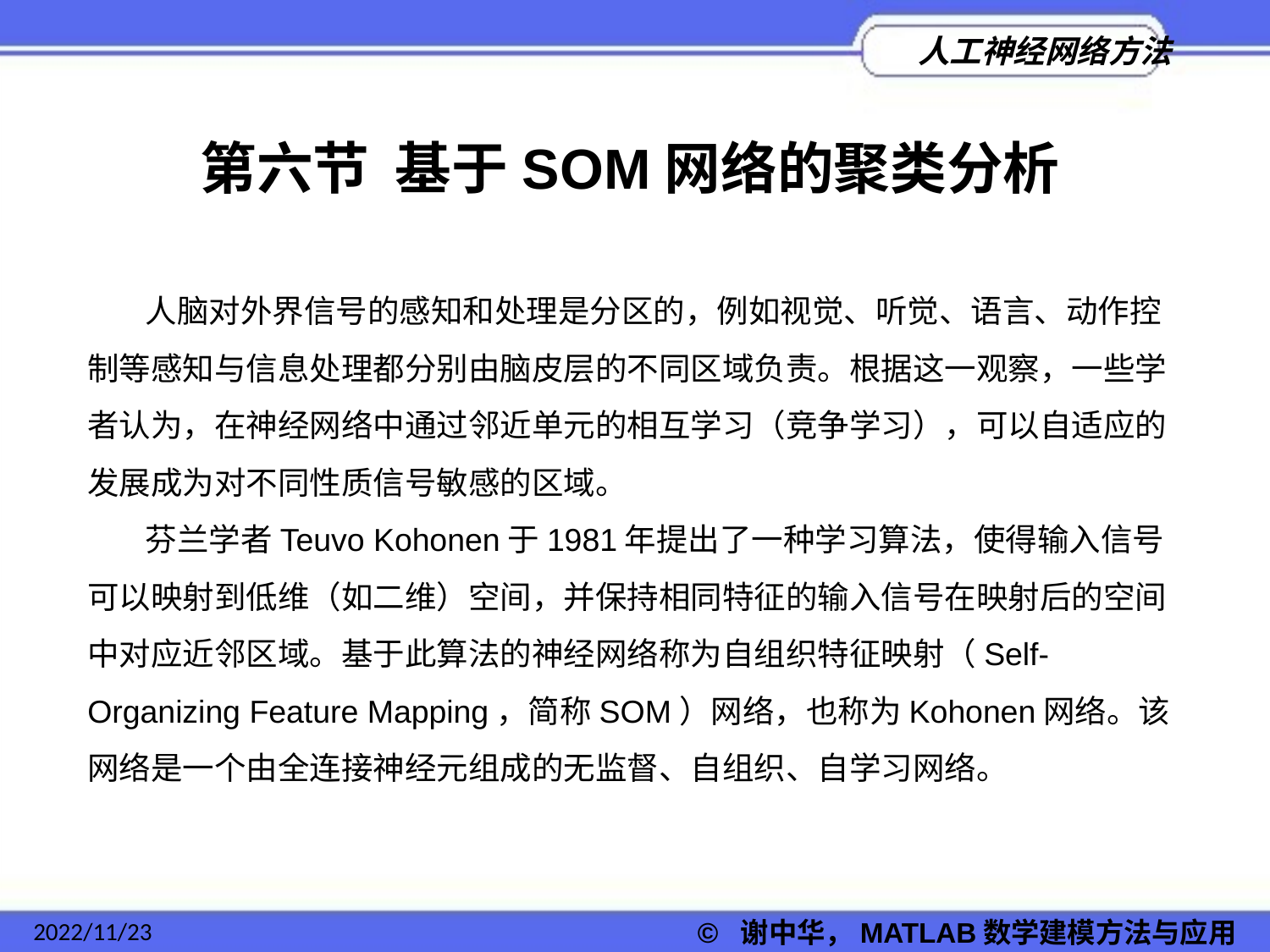

第六节  基于SOM网络的聚类分析
       人脑对外界信号的感知和处理是分区的，例如视觉、听觉、语言、动作控制等感知与信息处理都分别由脑皮层的不同区域负责。根据这一观察，一些学者认为，在神经网络中通过邻近单元的相互学习（竞争学习），可以自适应的发展成为对不同性质信号敏感的区域。
       芬兰学者Teuvo Kohonen于1981年提出了一种学习算法，使得输入信号可以映射到低维（如二维）空间，并保持相同特征的输入信号在映射后的空间中对应近邻区域。基于此算法的神经网络称为自组织特征映射（Self-Organizing Feature Mapping，简称SOM）网络，也称为Kohonen网络。该网络是一个由全连接神经元组成的无监督、自组织、自学习网络。
2022/11/23
©  谢中华，MATLAB数学建模方法与应用